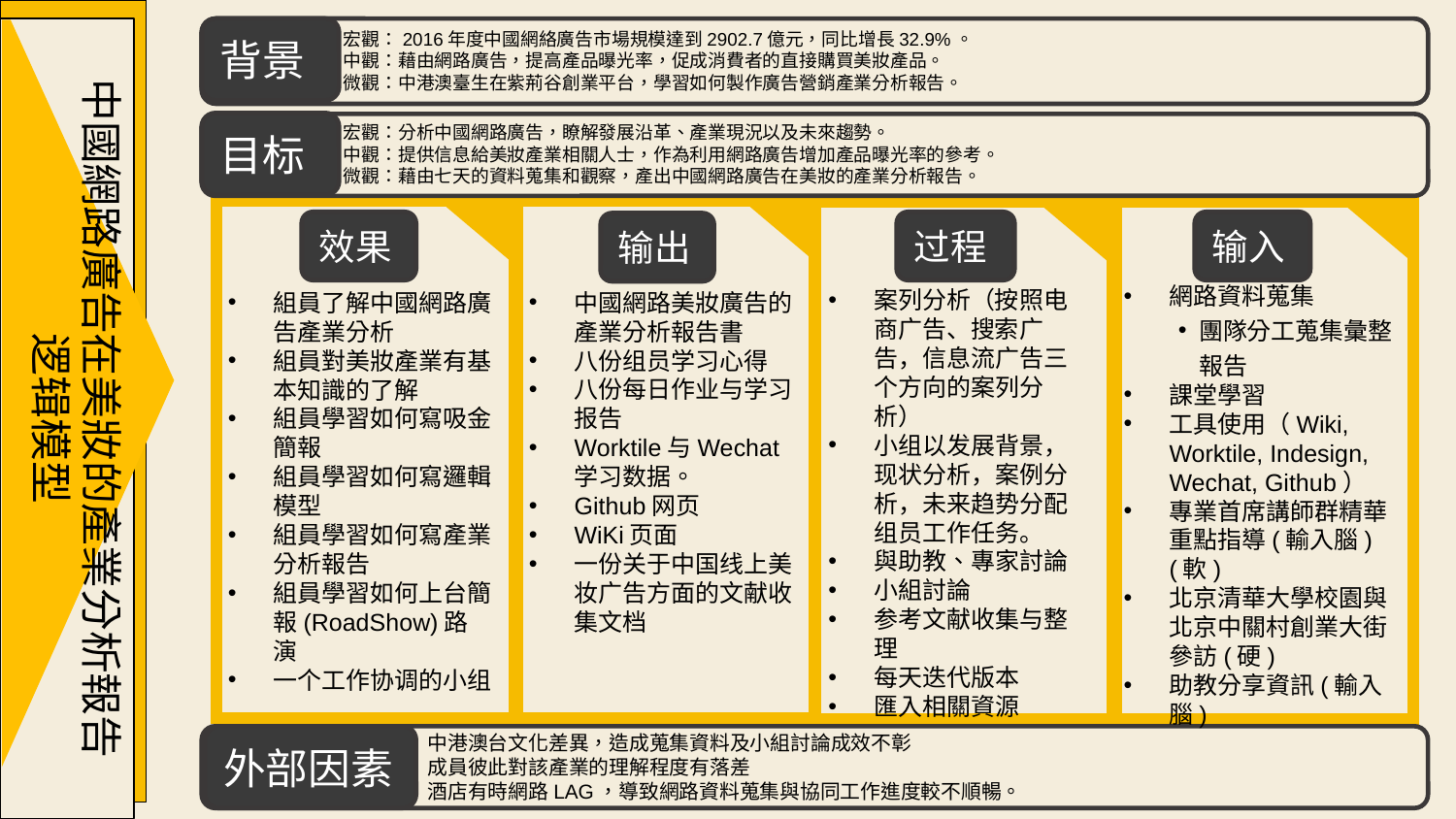

中國網路廣告在美妝的產業分析報告
逻辑模型

背景
目标

外部因素
宏觀：2016年度中國網絡廣告市場規模達到2902.7億元，同比增長32.9%。
中觀：藉由網路廣告，提高產品曝光率，促成消費者的直接購買美妝產品。
微觀：中港澳臺生在紫荊谷創業平台，學習如何製作廣告營銷產業分析報告。
宏觀：分析中國網路廣告，瞭解發展沿革、產業現況以及未來趨勢。
中觀：提供信息給美妝產業相關人士，作為利用網路廣告增加產品曝光率的參考。
微觀：藉由七天的資料蒐集和觀察，產出中國網路廣告在美妝的產業分析報告。
效果
过程
输入
输出
網路資料蒐集
團隊分工蒐集彙整報告
課堂學習
工具使用（Wiki, Worktile, Indesign, Wechat, Github）
專業首席講師群精華重點指導(輸入腦)(軟)
北京清華大學校園與北京中關村創業大街參訪(硬)
助教分享資訊(輸入腦)

案列分析（按照电商广告、搜索广告，信息流广告三个方向的案列分析）
小组以发展背景，现状分析，案例分析，未来趋势分配组员工作任务。
與助教、專家討論
小組討論
参考文献收集与整理
每天迭代版本
匯入相關資源

中國網路美妝廣告的產業分析報告書
八份组员学习心得
八份每日作业与学习报告
Worktile与Wechat学习数据。
Github网页
WiKi页面
一份关于中国线上美妆广告方面的文献收集文档

組員了解中國網路廣告產業分析
組員對美妝產業有基本知識的了解
組員學習如何寫吸金簡報
組員學習如何寫邏輯模型
組員學習如何寫產業分析報告
組員學習如何上台簡報(RoadShow)路演
一个工作协调的小组

中港澳台文化差異，造成蒐集資料及小組討論成效不彰
成員彼此對該產業的理解程度有落差
酒店有時網路LAG，導致網路資料蒐集與協同工作進度較不順暢。